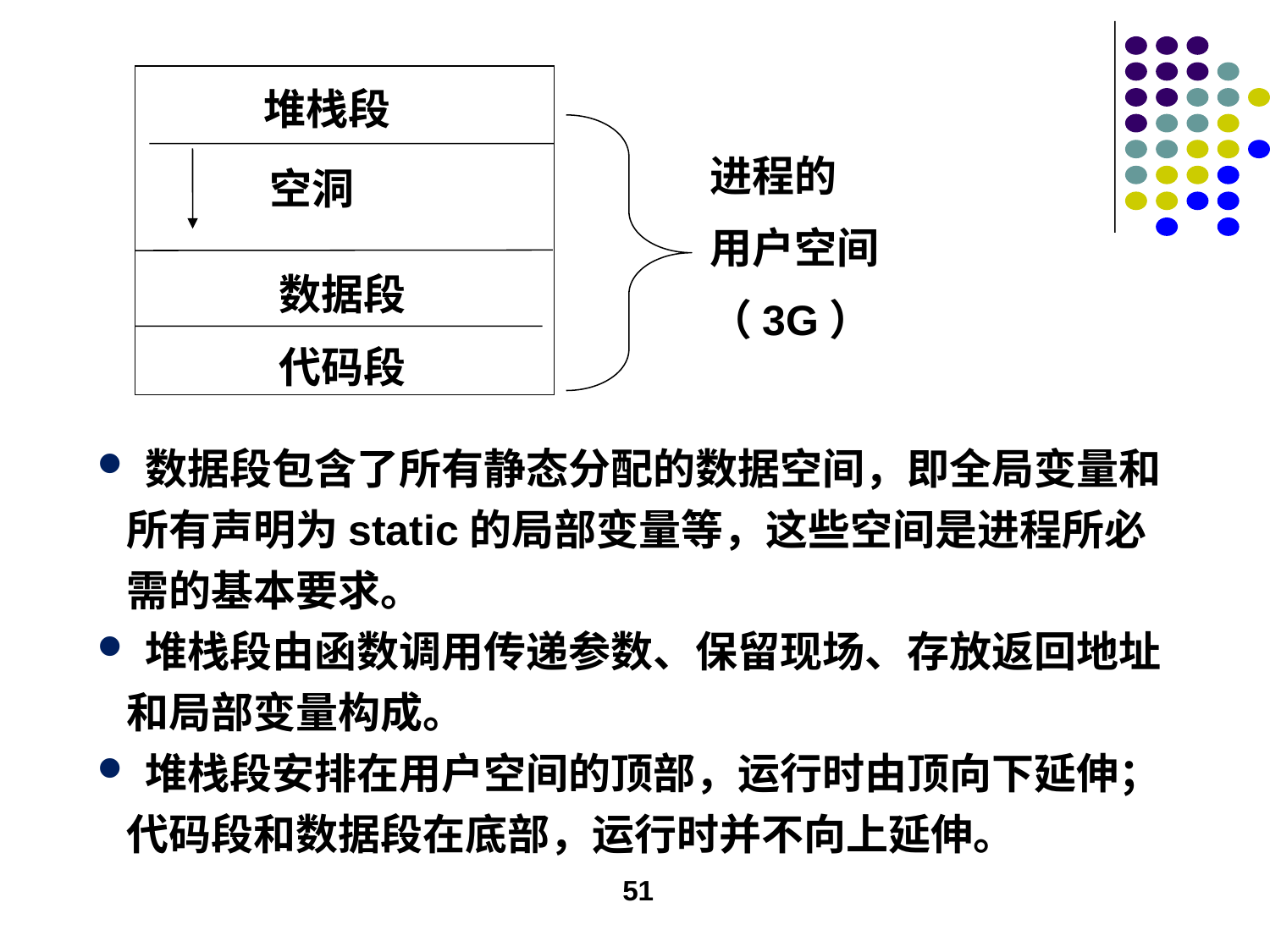

堆栈段

空洞
进程的
用户空间
（3G）

数据段

代码段
数据段包含了所有静态分配的数据空间，即全局变量和
  所有声明为static的局部变量等，这些空间是进程所必
  需的基本要求。
堆栈段由函数调用传递参数、保留现场、存放返回地址
  和局部变量构成。
堆栈段安排在用户空间的顶部，运行时由顶向下延伸；
  代码段和数据段在底部，运行时并不向上延伸。
51